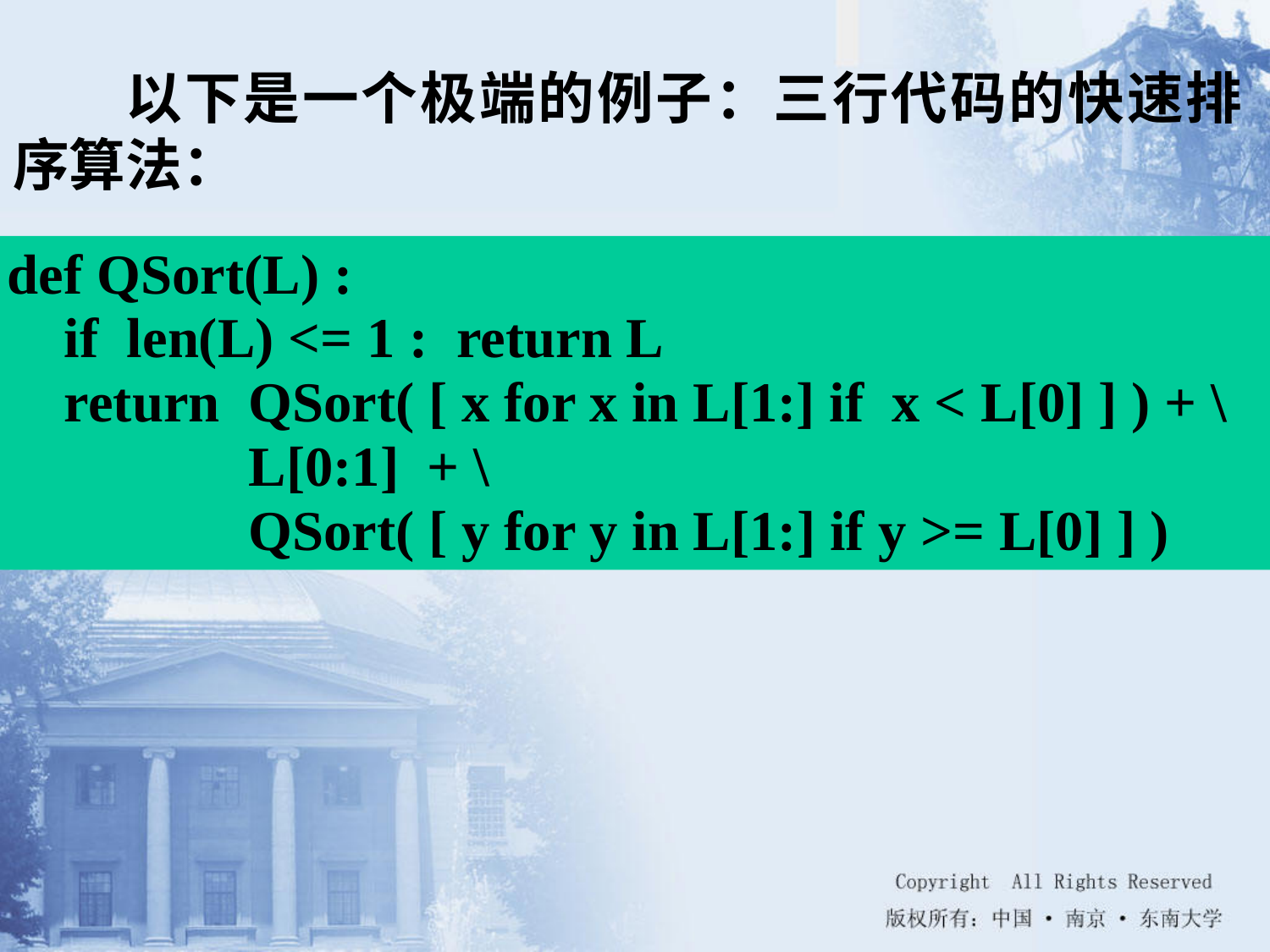

以下是一个极端的例子：三行代码的快速排序算法：
def QSort(L) :
    if  len(L) <= 1 :  return L
    return  QSort( [ x for x in L[1:] if  x < L[0] ] ) + \
                 L[0:1]  + \
                 QSort( [ y for y in L[1:] if y >= L[0] ] )